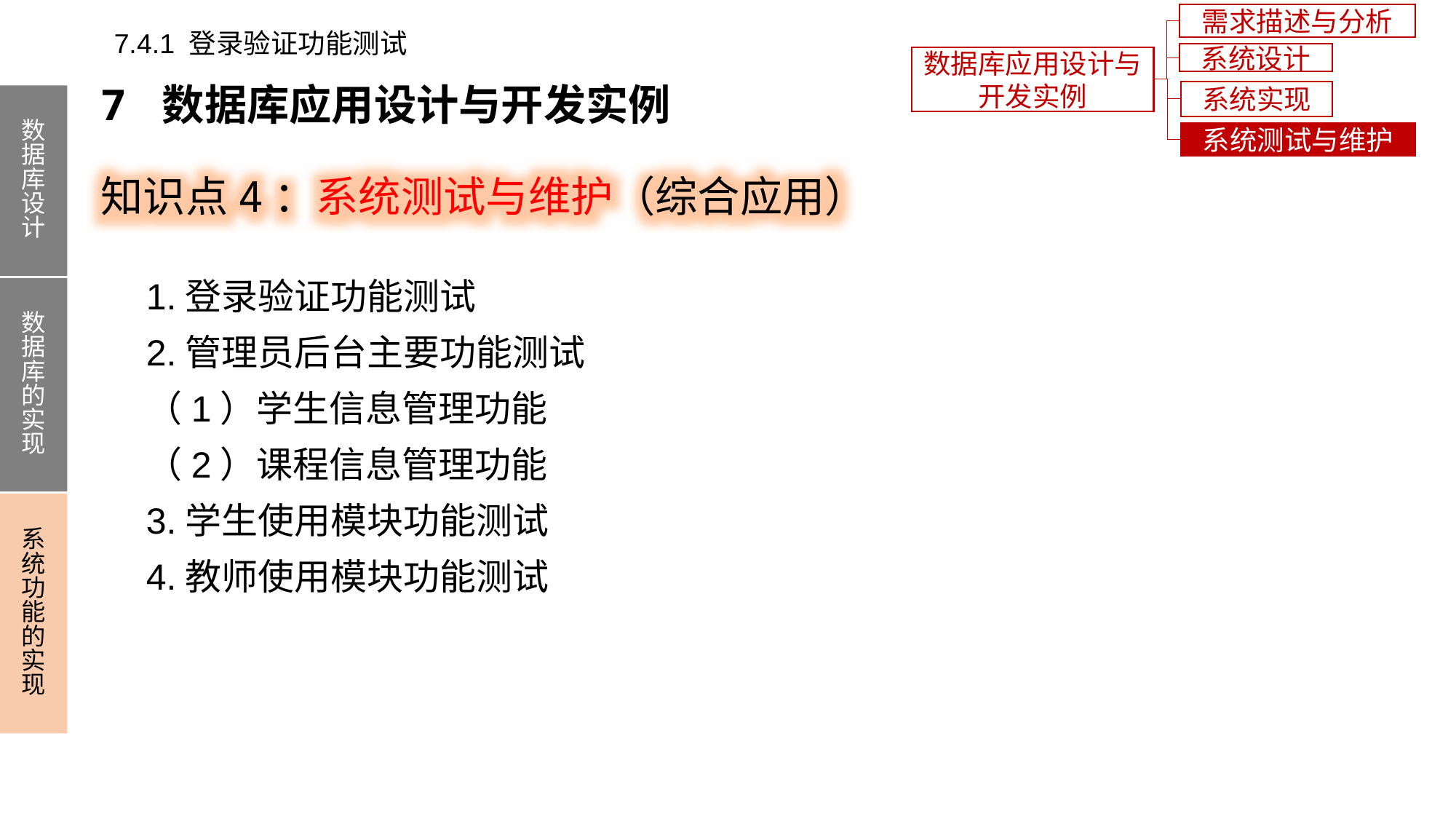

需求描述与分析
7.4.1 登录验证功能测试
系统设计
数据库应用设计与开发实例
7 数据库应用设计与开发实例
系统实现
数据库设计
数据库的实现
系统功能的实现
系统测试与维护
知识点4：系统测试与维护（综合应用）
1.登录验证功能测试
2.管理员后台主要功能测试
（1）学生信息管理功能
（2）课程信息管理功能
3.学生使用模块功能测试
4.教师使用模块功能测试